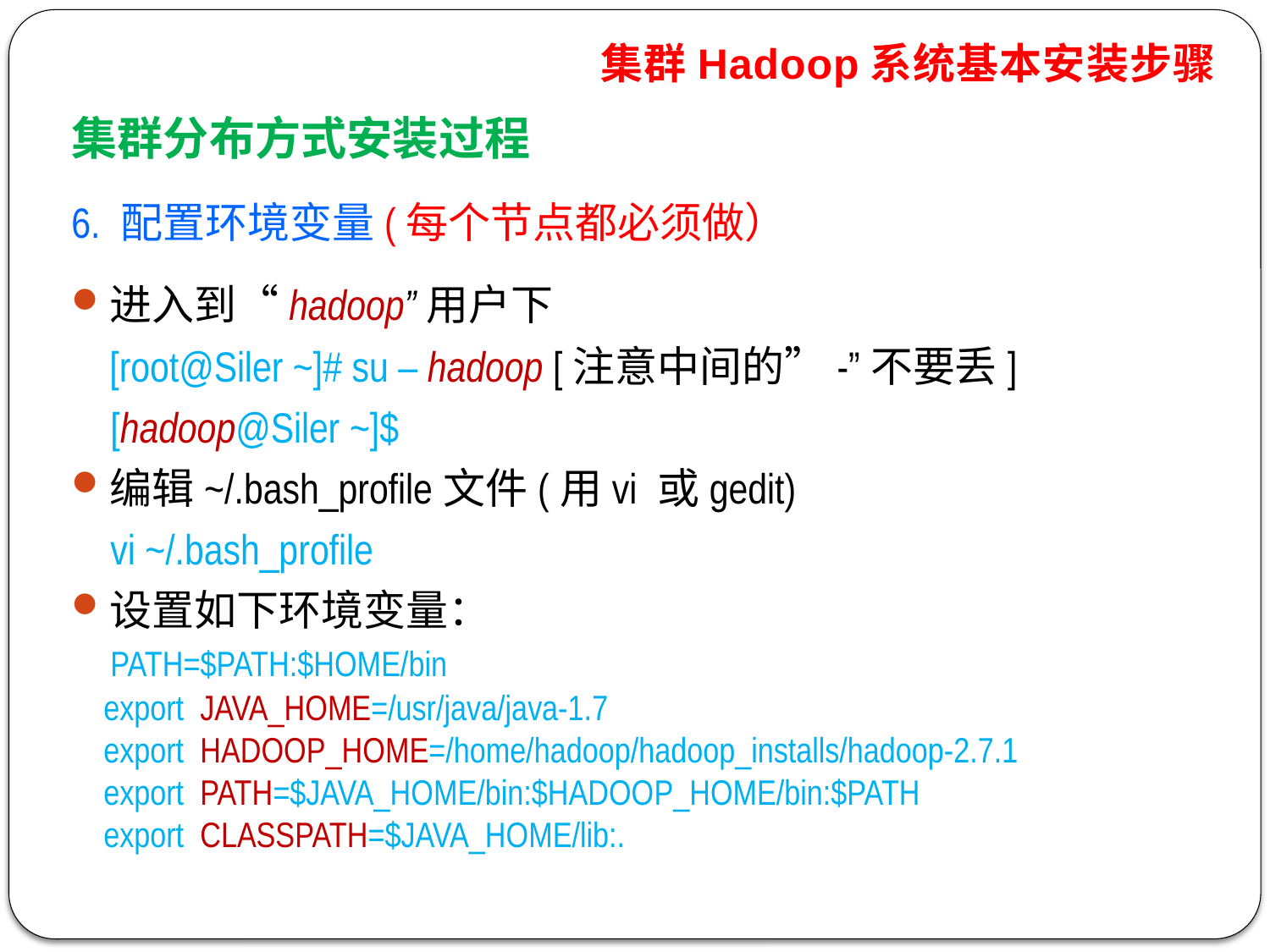

集群Hadoop系统基本安装步骤
集群分布方式安装过程
6. 配置环境变量(每个节点都必须做）
进入到“hadoop”用户下
	[root@Siler ~]# su – hadoop [注意中间的”-”不要丢]
    [hadoop@Siler ~]$
编辑~/.bash_profile文件(用vi 或gedit)
    vi ~/.bash_profile
设置如下环境变量：
    PATH=$PATH:$HOME/bin
    export  JAVA_HOME=/usr/java/java-1.7
    export  HADOOP_HOME=/home/hadoop/hadoop_installs/hadoop-2.7.1
    export  PATH=$JAVA_HOME/bin:$HADOOP_HOME/bin:$PATH
    export  CLASSPATH=$JAVA_HOME/lib:.